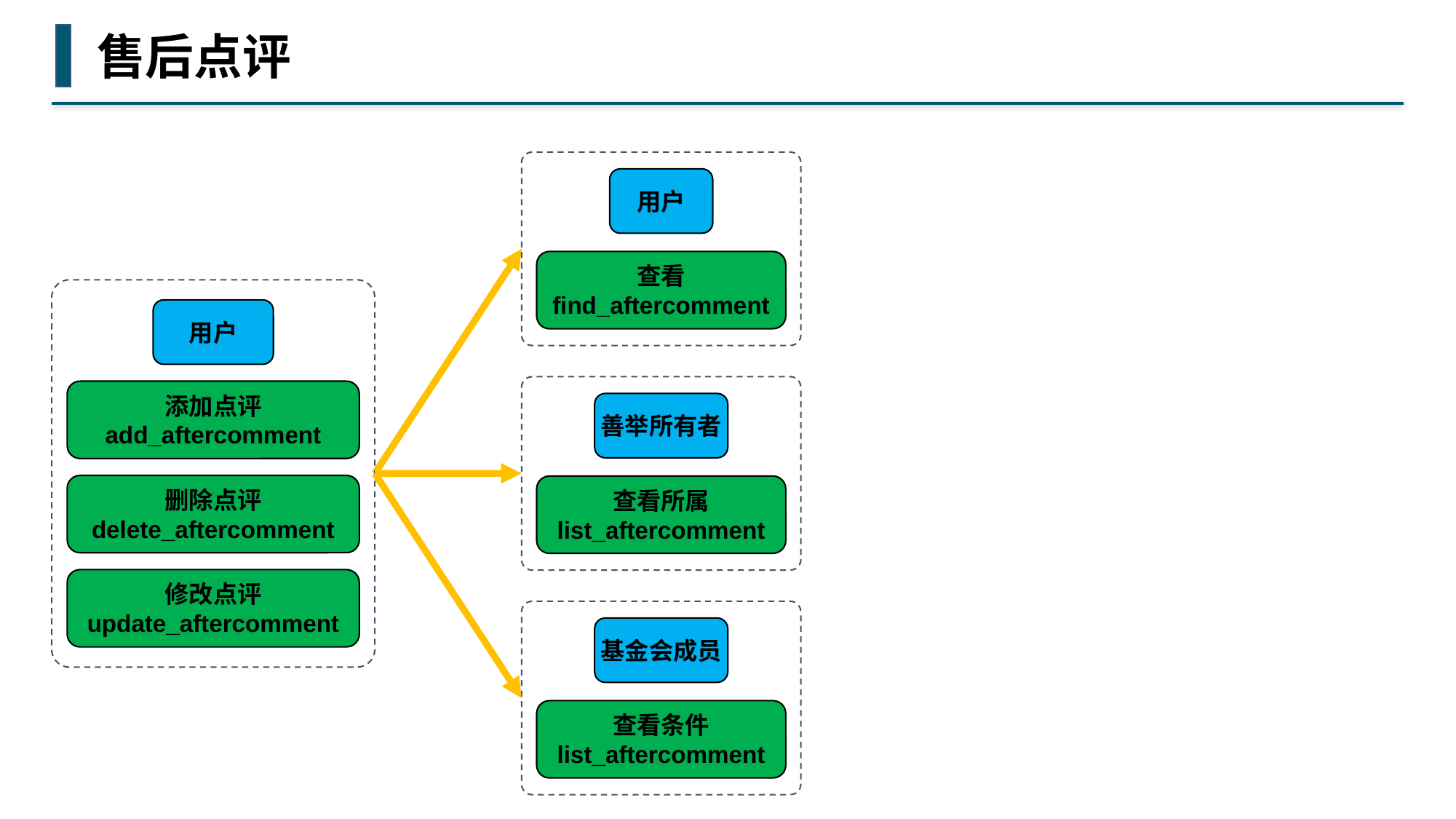

售后点评

用户
查看
find_aftercomment

用户
添加点评
add_aftercomment
删除点评
delete_aftercomment
修改点评
update_aftercomment

善举所有者
查看所属
list_aftercomment

基金会成员
查看条件
list_aftercomment